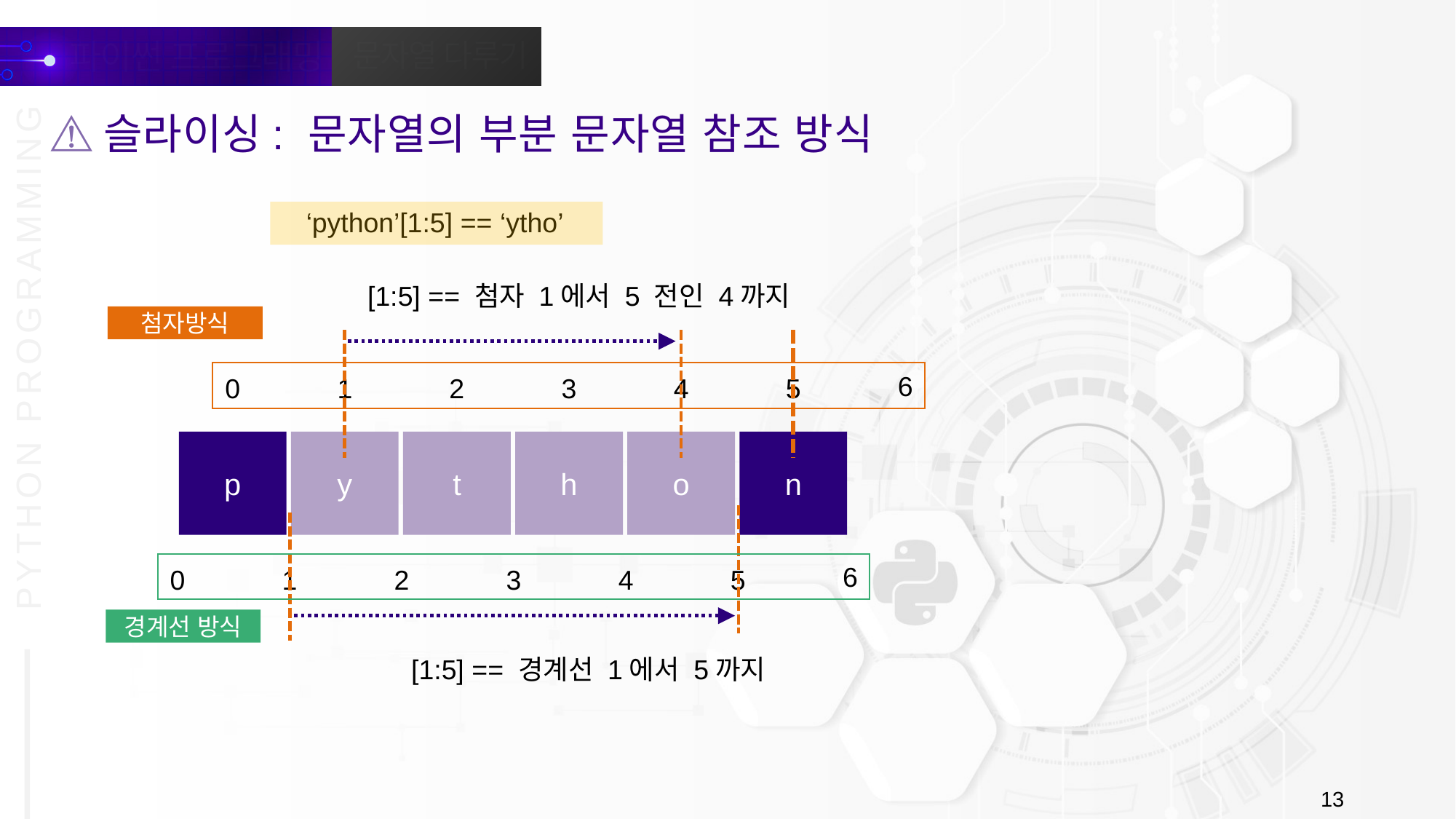

슬라이싱: 문자열의 부분 문자열 참조 방식
‘python’[1:5] == ‘ytho’

[1:5] == 첨자 1에서 5 전인 4까지
첨자방식

6
0
1
2
3
4
5
p
y
t
h
o
n

6
0
1
2
3
4
5
경계선 방식
[1:5] == 경계선 1에서 5까지
13